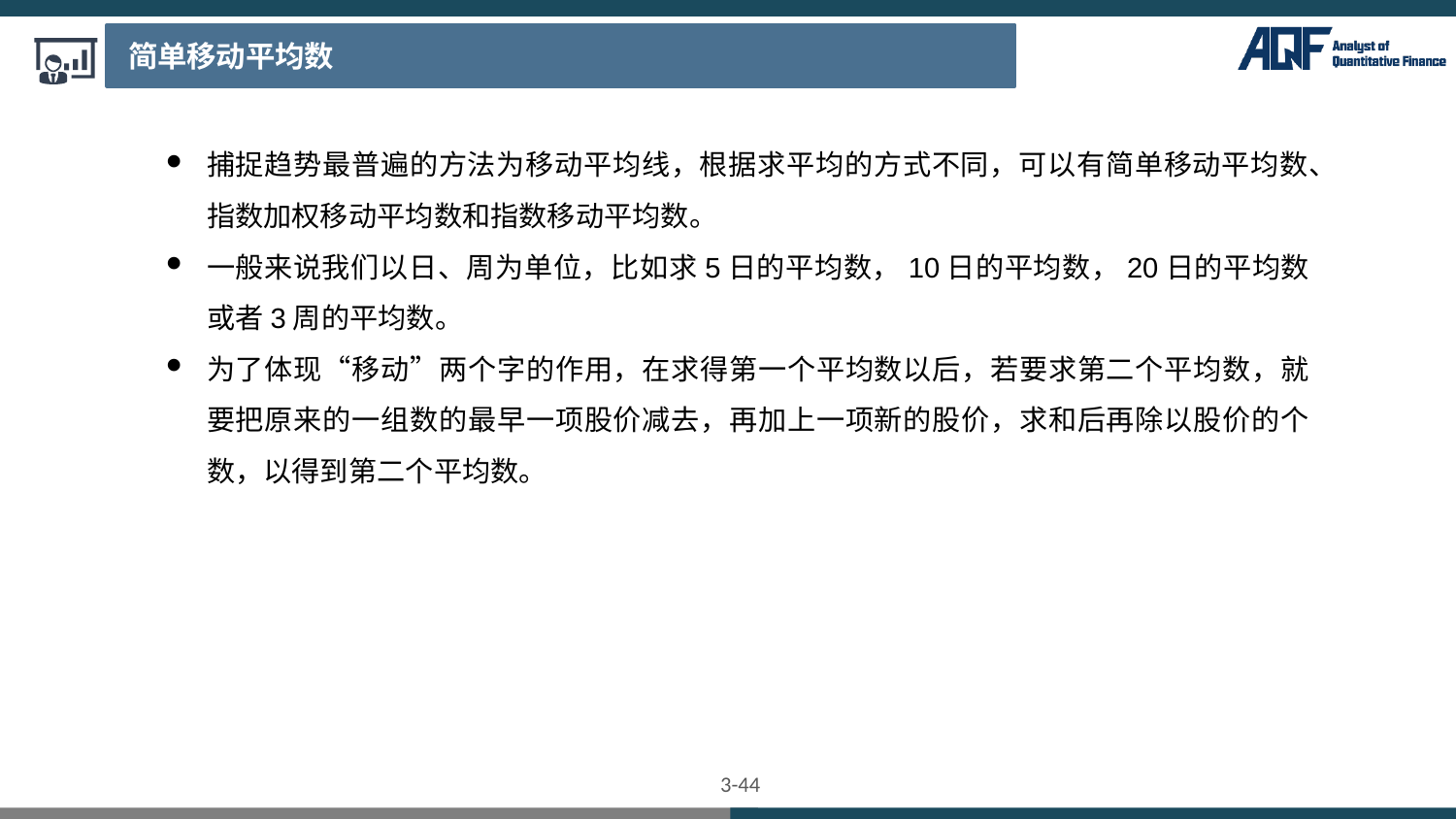

简单移动平均数
捕捉趋势最普遍的方法为移动平均线，根据求平均的方式不同，可以有简单移动平均数、指数加权移动平均数和指数移动平均数。
一般来说我们以日、周为单位，比如求5日的平均数，10日的平均数，20日的平均数或者3周的平均数。
为了体现“移动”两个字的作用，在求得第一个平均数以后，若要求第二个平均数，就要把原来的一组数的最早一项股价减去，再加上一项新的股价，求和后再除以股价的个数，以得到第二个平均数。